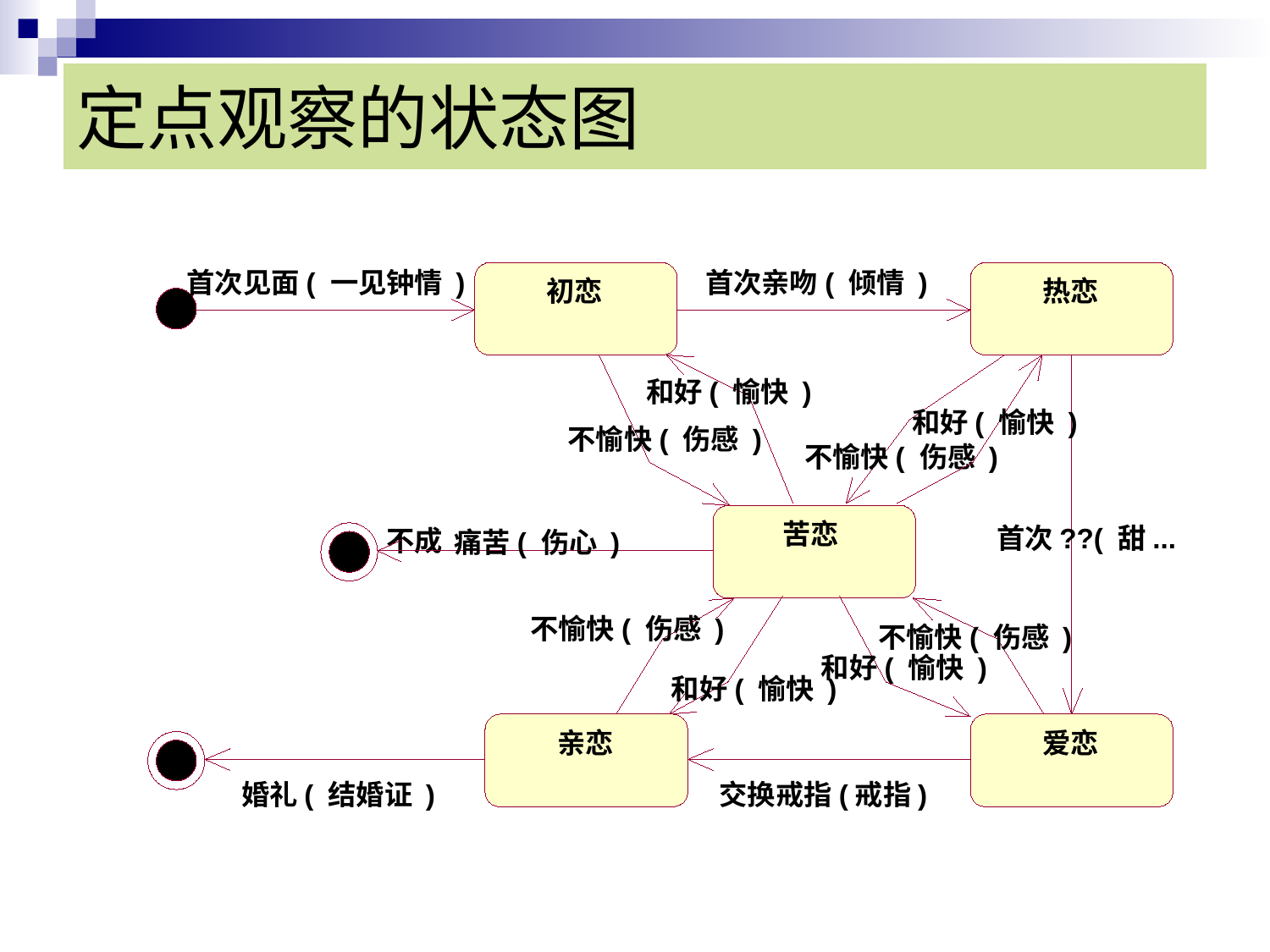

# 定点观察的状态图

首次见面( 一见钟情 )
首次亲吻( 倾情 )
初恋
热恋

和好( 愉快 )
和好( 愉快 )
不愉快( 伤感 )
不愉快( 伤感 )

苦恋
首次??( 甜...

不成
痛苦( 伤心 )

不愉快( 伤感 )
不愉快( 伤感 )
和好( 愉快 )
和好( 愉快 )

亲恋
爱恋

婚礼( 结婚证 )
交换戒指(戒指)